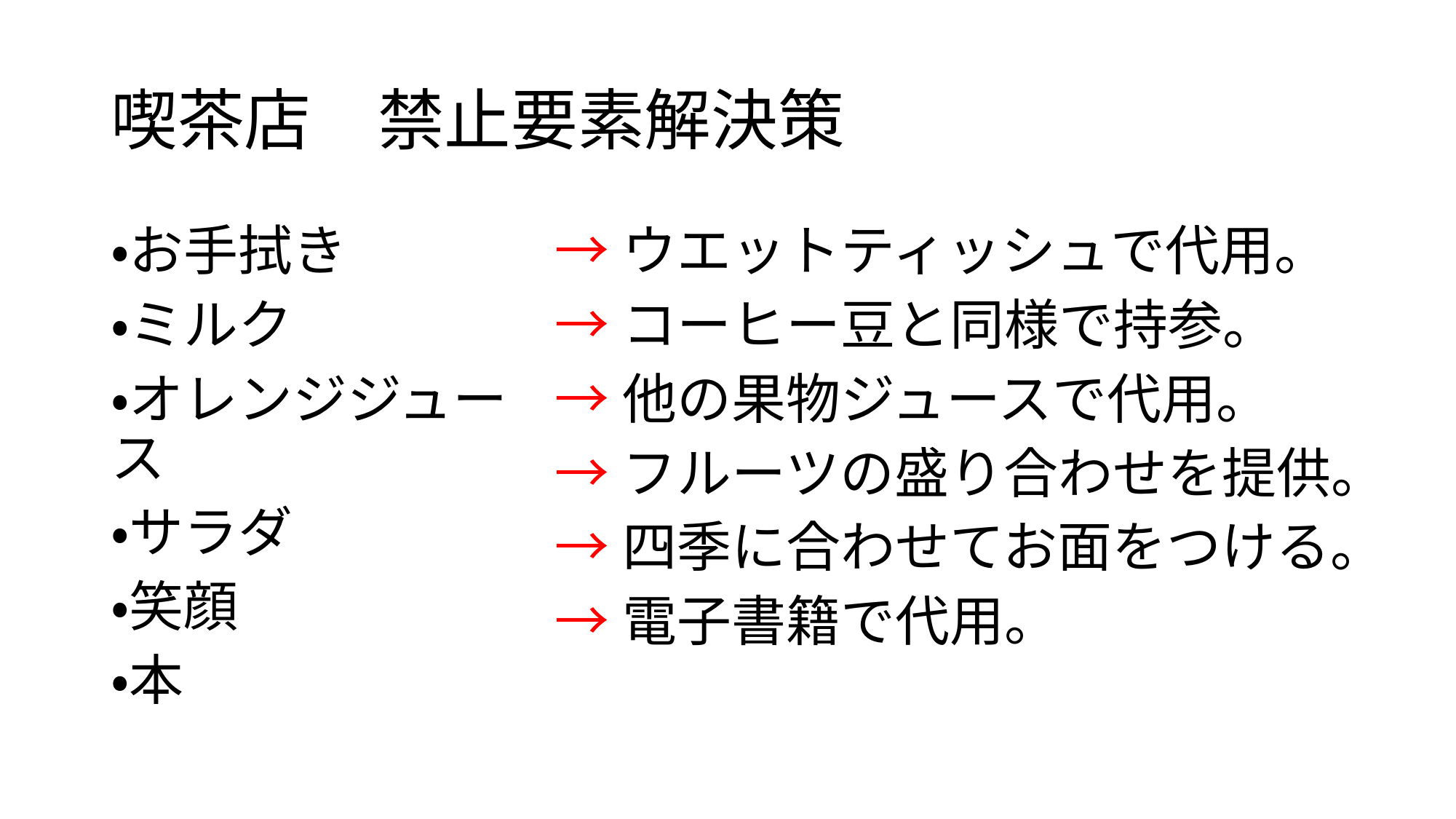

# 喫茶店　禁止要素解決策
・お手拭き
・ミルク
・オレンジジュース
・サラダ
・笑顔
・本

→ウエットティッシュで代用。
→コーヒー豆と同様で持参。
→他の果物ジュースで代用。
→フルーツの盛り合わせを提供。
→四季に合わせてお面をつける。
→電子書籍で代用。